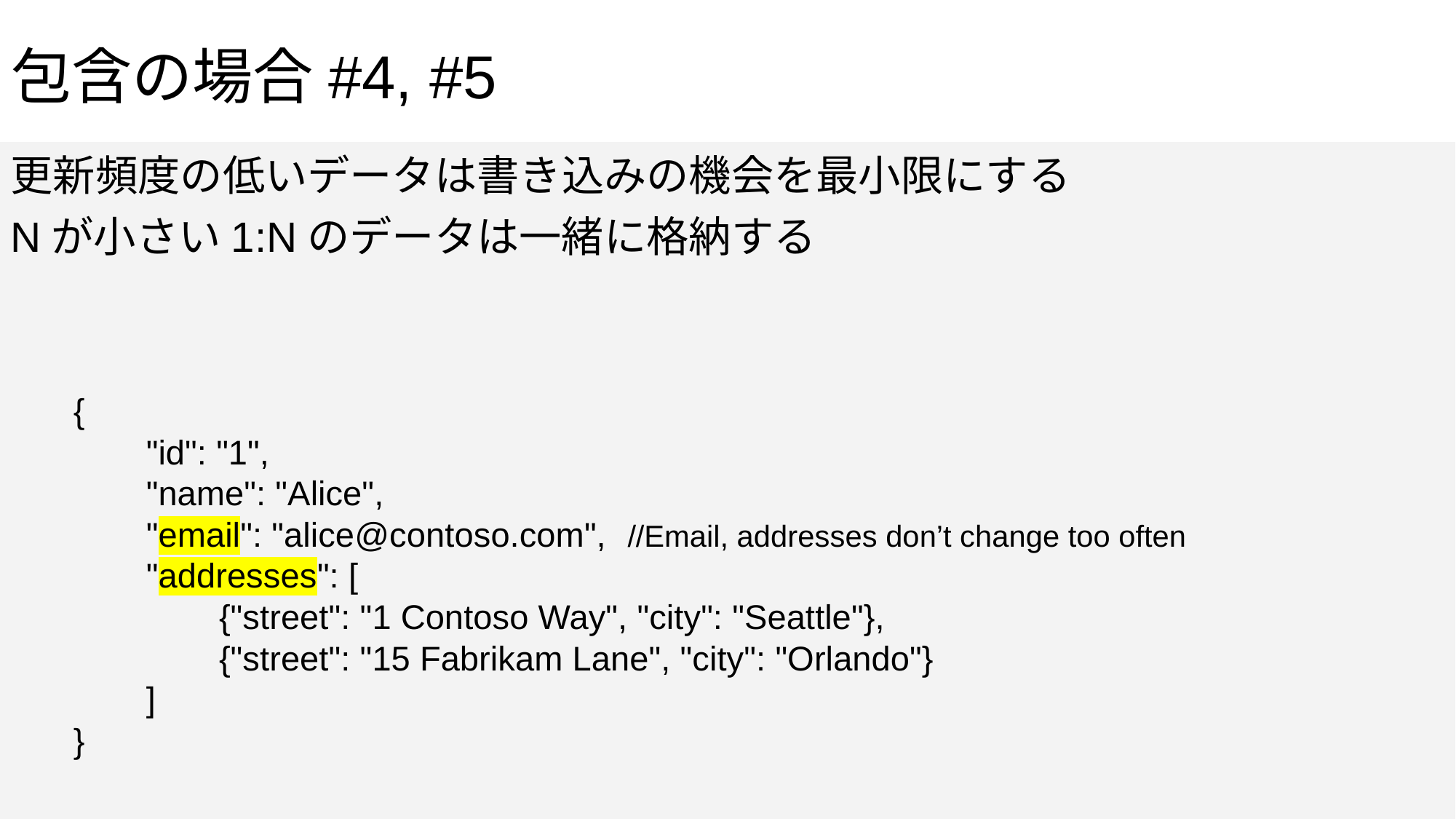

包含の場合#4, #5
更新頻度の低いデータは書き込みの機会を最小限にする
Nが小さい1:Nのデータは一緒に格納する

{
"id": "1",
"name": "Alice",
"email": "alice@contoso.com",
"addresses": [
{"street": "1 Contoso Way", "city": "Seattle"},
{"street": "15 Fabrikam Lane", "city": "Orlando"}
]
}
//Email, addresses don’t change too often